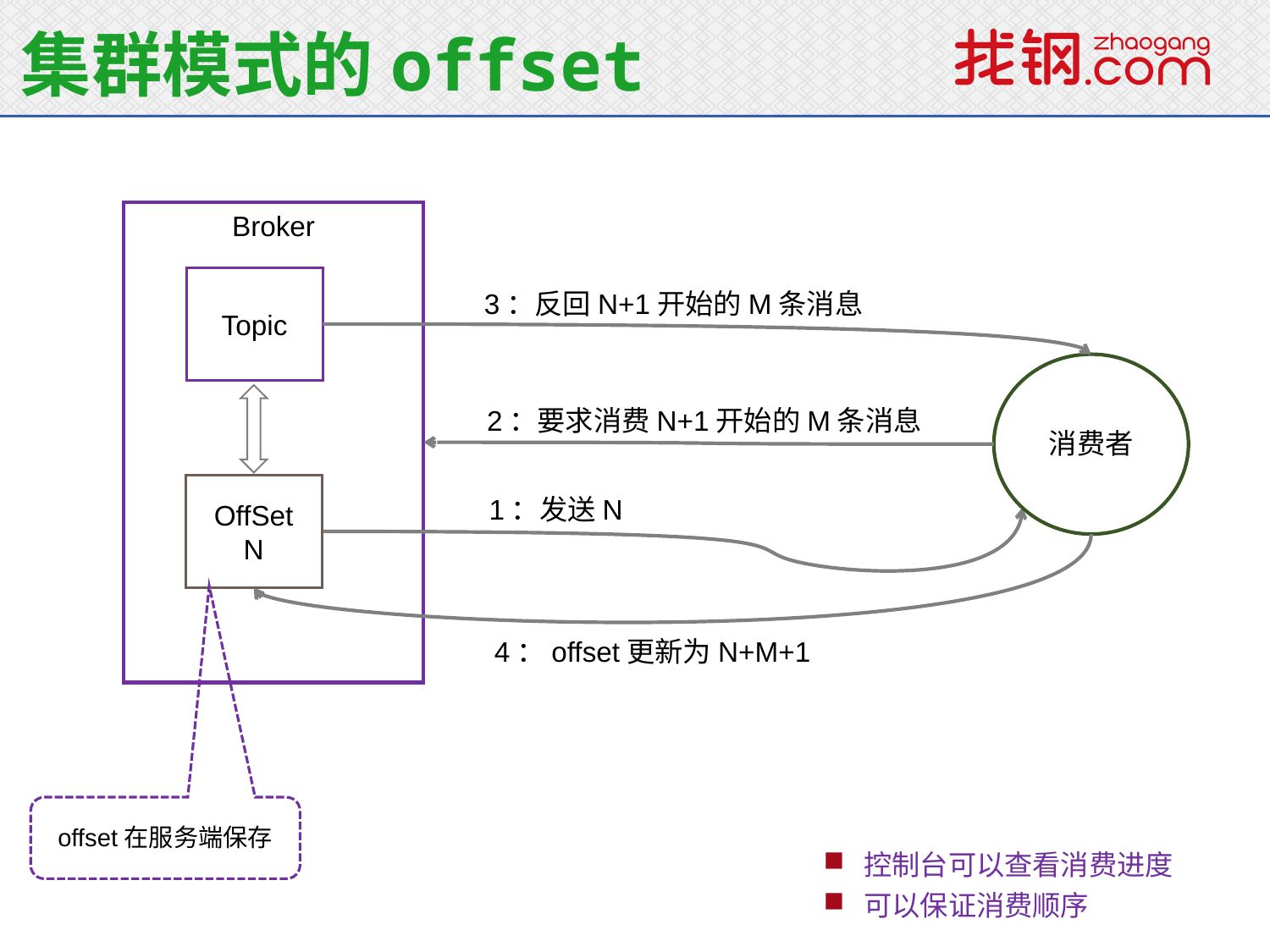

集群模式的offset
Broker
Topic
3：反回N+1开始的M条消息
消费者

2：要求消费N+1开始的M条消息
OffSet
N
1：发送N
4：offset更新为N+M+1
offset在服务端保存

控制台可以查看消费进度
可以保证消费顺序